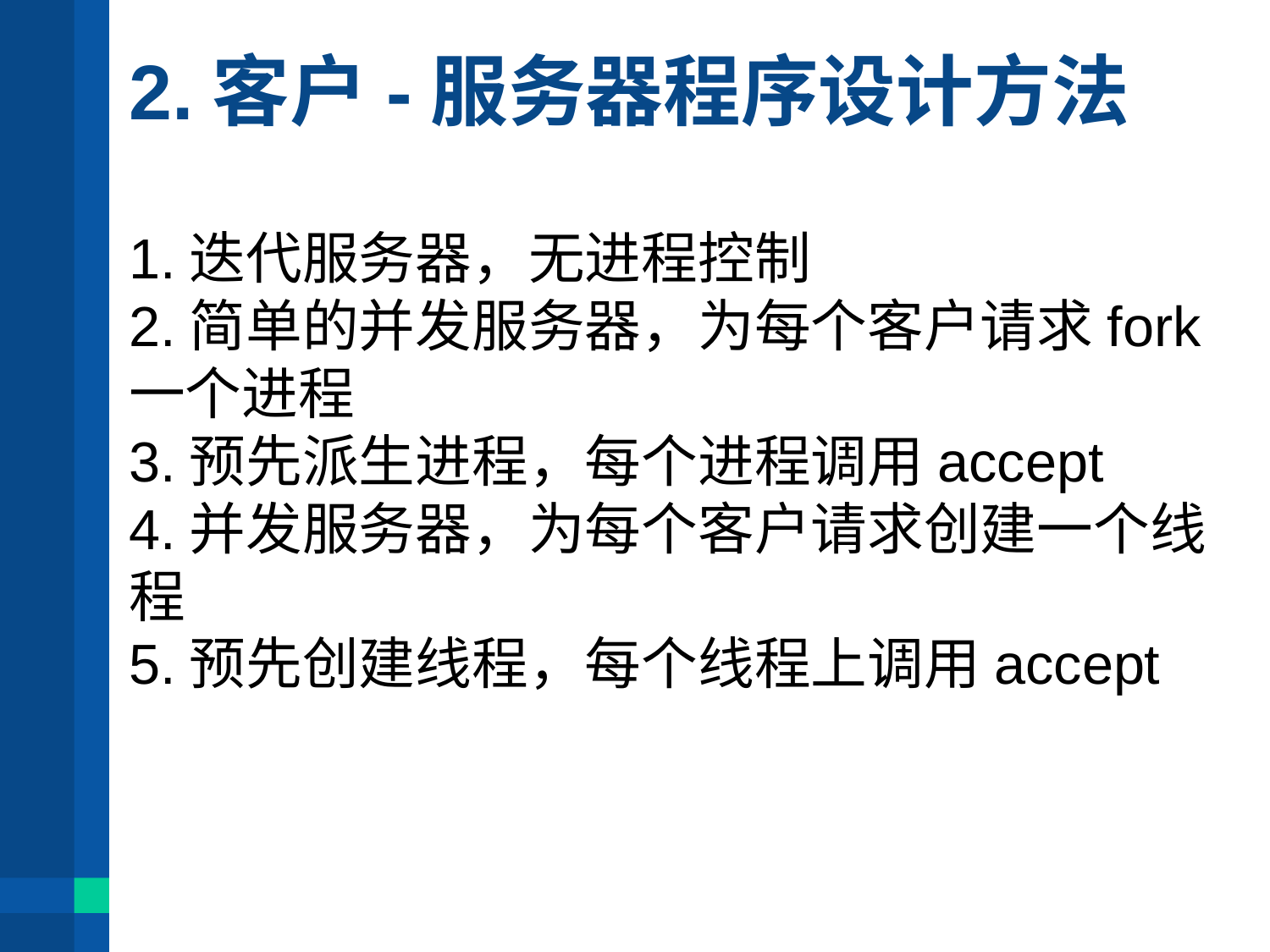

# 2.客户-服务器程序设计方法
1.迭代服务器，无进程控制
2.简单的并发服务器，为每个客户请求fork一个进程
3.预先派生进程，每个进程调用accept
4.并发服务器，为每个客户请求创建一个线程
5.预先创建线程，每个线程上调用accept